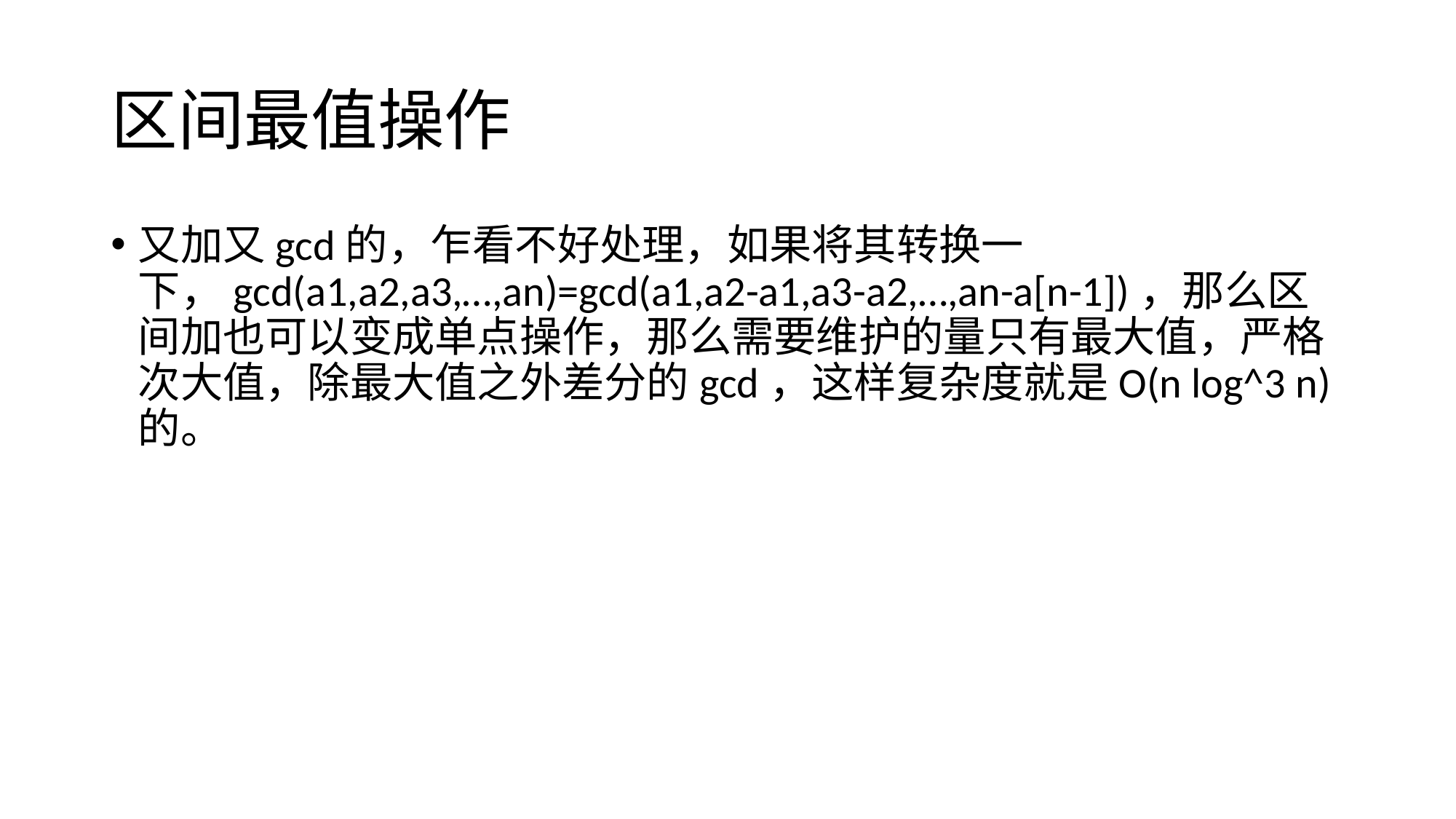

# 区间最值操作
又加又gcd的，乍看不好处理，如果将其转换一下，gcd(a1,a2,a3,…,an)=gcd(a1,a2-a1,a3-a2,…,an-a[n-1])，那么区间加也可以变成单点操作，那么需要维护的量只有最大值，严格次大值，除最大值之外差分的gcd，这样复杂度就是O(n log^3 n)的。